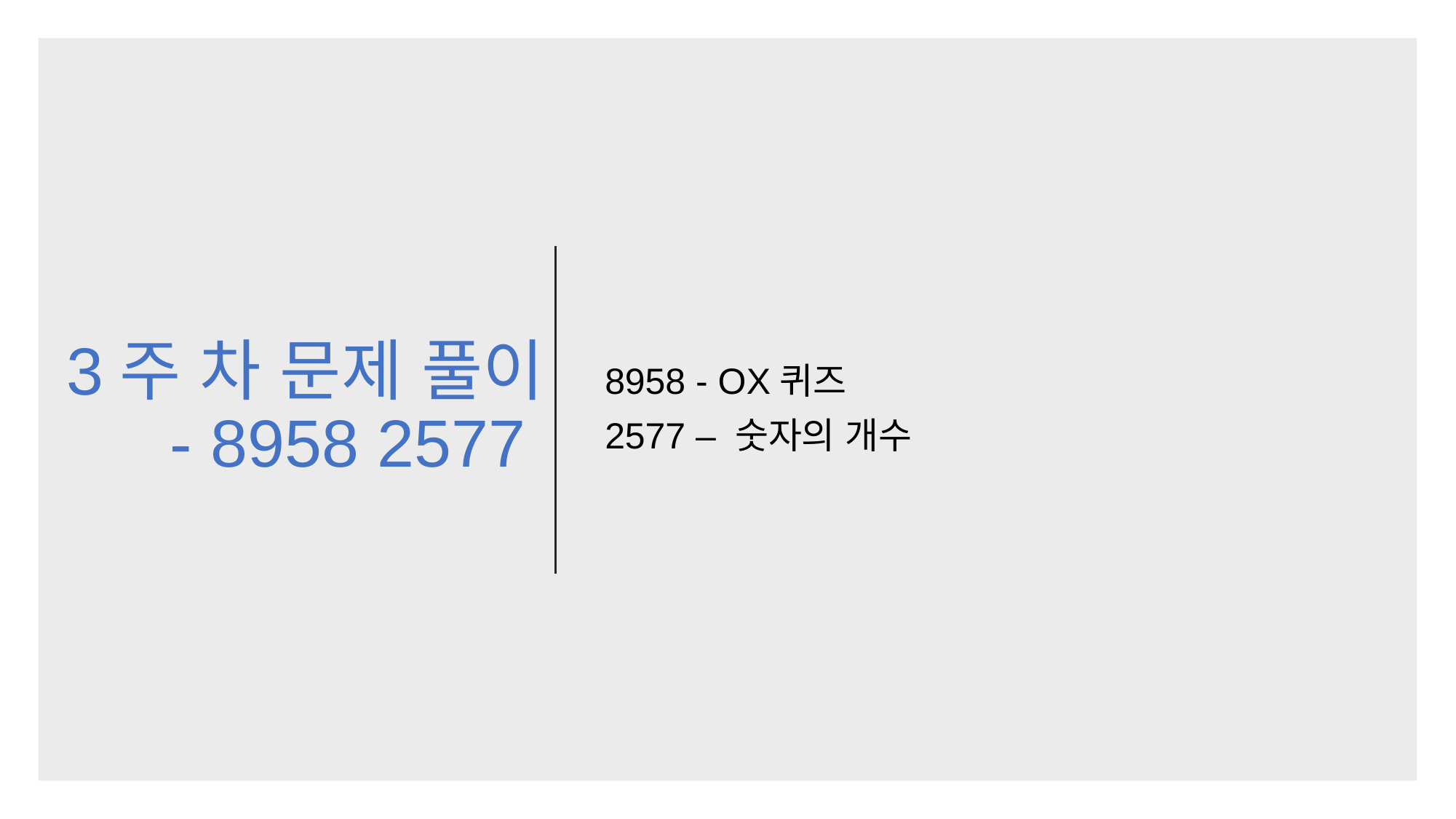

# 3주 차 문제 풀이 - 8958 2577
8958 - OX퀴즈
2577 – 숫자의 개수